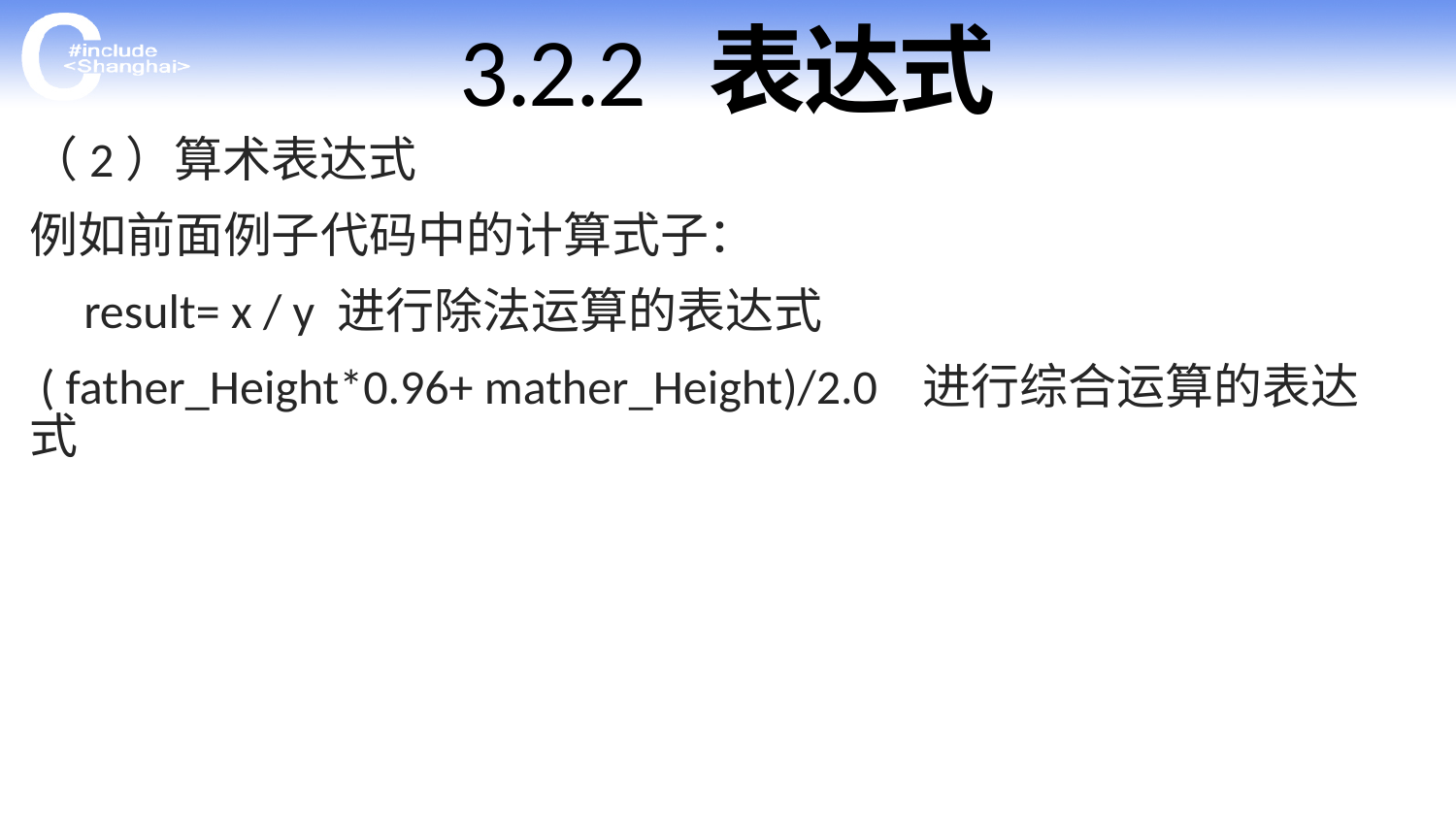

# 3.2.2  表达式
（2）算术表达式
例如前面例子代码中的计算式子：
     result= x / y 进行除法运算的表达式
 ( father_Height*0.96+ mather_Height)/2.0   进行综合运算的表达式